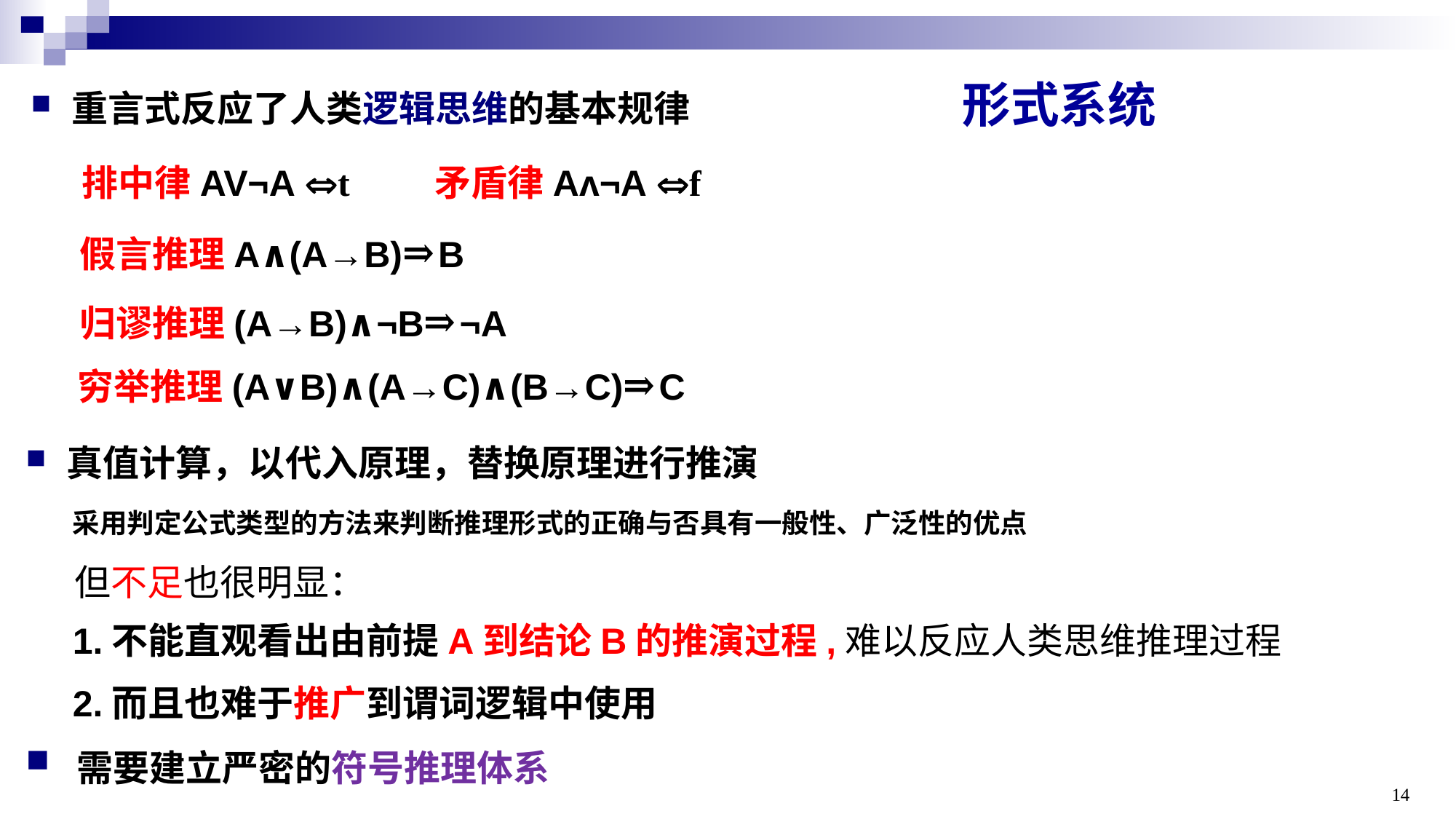

# 形式系统
重言式反应了人类逻辑思维的基本规律
排中律AV¬A ⇔t
矛盾律Aʌ¬A ⇔f
假言推理A∧(A→B)⇒B
归谬推理(A→B)∧¬B⇒¬A
穷举推理(A∨B)∧(A→C)∧(B→C)⇒C
真值计算，以代入原理，替换原理进行推演
采用判定公式类型的方法来判断推理形式的正确与否具有一般性、广泛性的优点
但不足也很明显：
1.不能直观看出由前提A到结论B的推演过程,难以反应人类思维推理过程
2.而且也难于推广到谓词逻辑中使用
 需要建立严密的符号推理体系
14